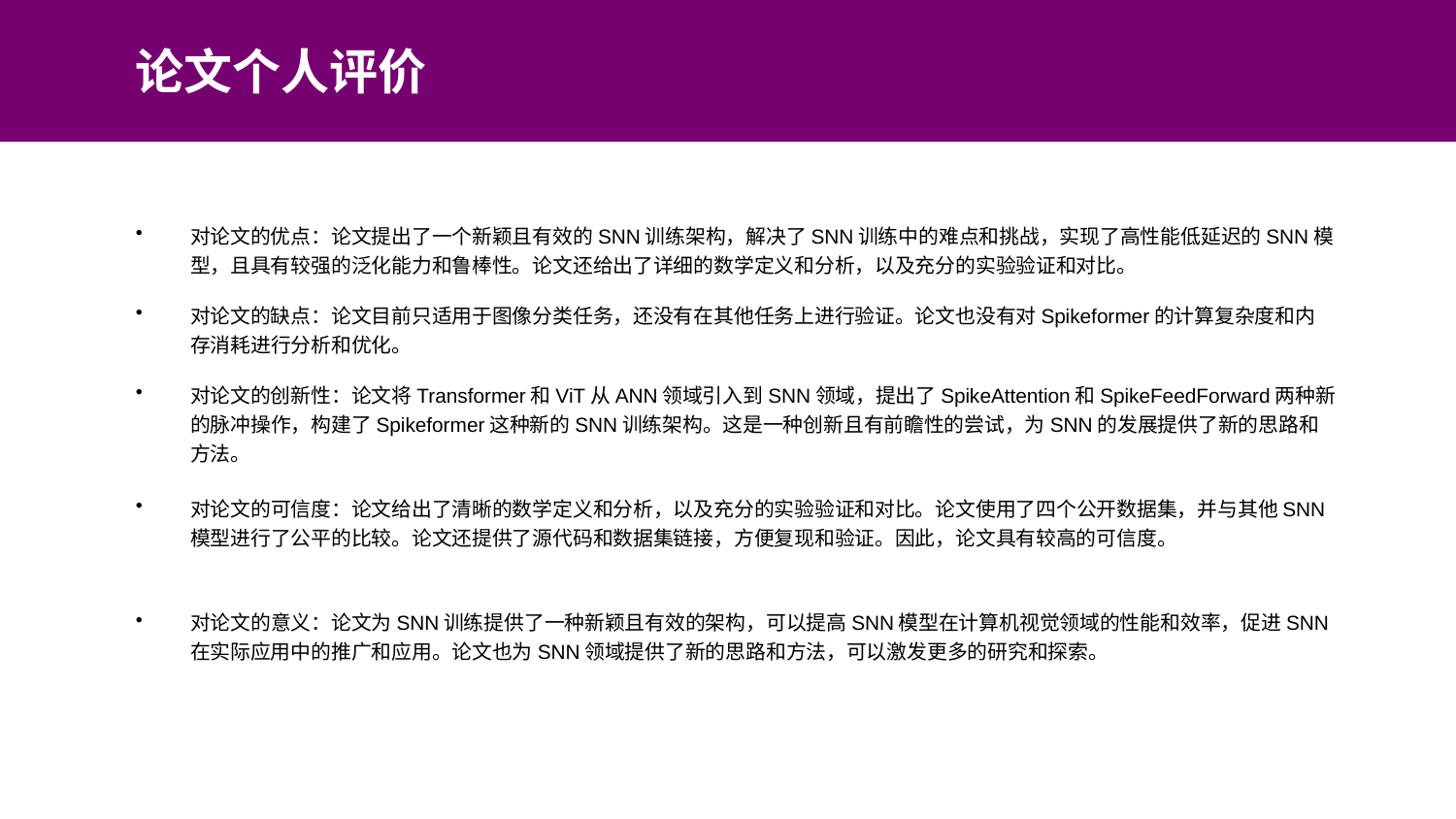

论文个人评价
对论文的优点：论文提出了一个新颖且有效的SNN训练架构，解决了SNN训练中的难点和挑战，实现了高性能低延迟的SNN模型，且具有较强的泛化能力和鲁棒性。论文还给出了详细的数学定义和分析，以及充分的实验验证和对比。
对论文的缺点：论文目前只适用于图像分类任务，还没有在其他任务上进行验证。论文也没有对Spikeformer的计算复杂度和内存消耗进行分析和优化。
对论文的创新性：论文将Transformer和ViT从ANN领域引入到SNN领域，提出了SpikeAttention和SpikeFeedForward两种新的脉冲操作，构建了Spikeformer这种新的SNN训练架构。这是一种创新且有前瞻性的尝试，为SNN的发展提供了新的思路和方法。
对论文的可信度：论文给出了清晰的数学定义和分析，以及充分的实验验证和对比。论文使用了四个公开数据集，并与其他SNN模型进行了公平的比较。论文还提供了源代码和数据集链接，方便复现和验证。因此，论文具有较高的可信度。
对论文的意义：论文为SNN训练提供了一种新颖且有效的架构，可以提高SNN模型在计算机视觉领域的性能和效率，促进SNN在实际应用中的推广和应用。论文也为SNN领域提供了新的思路和方法，可以激发更多的研究和探索。